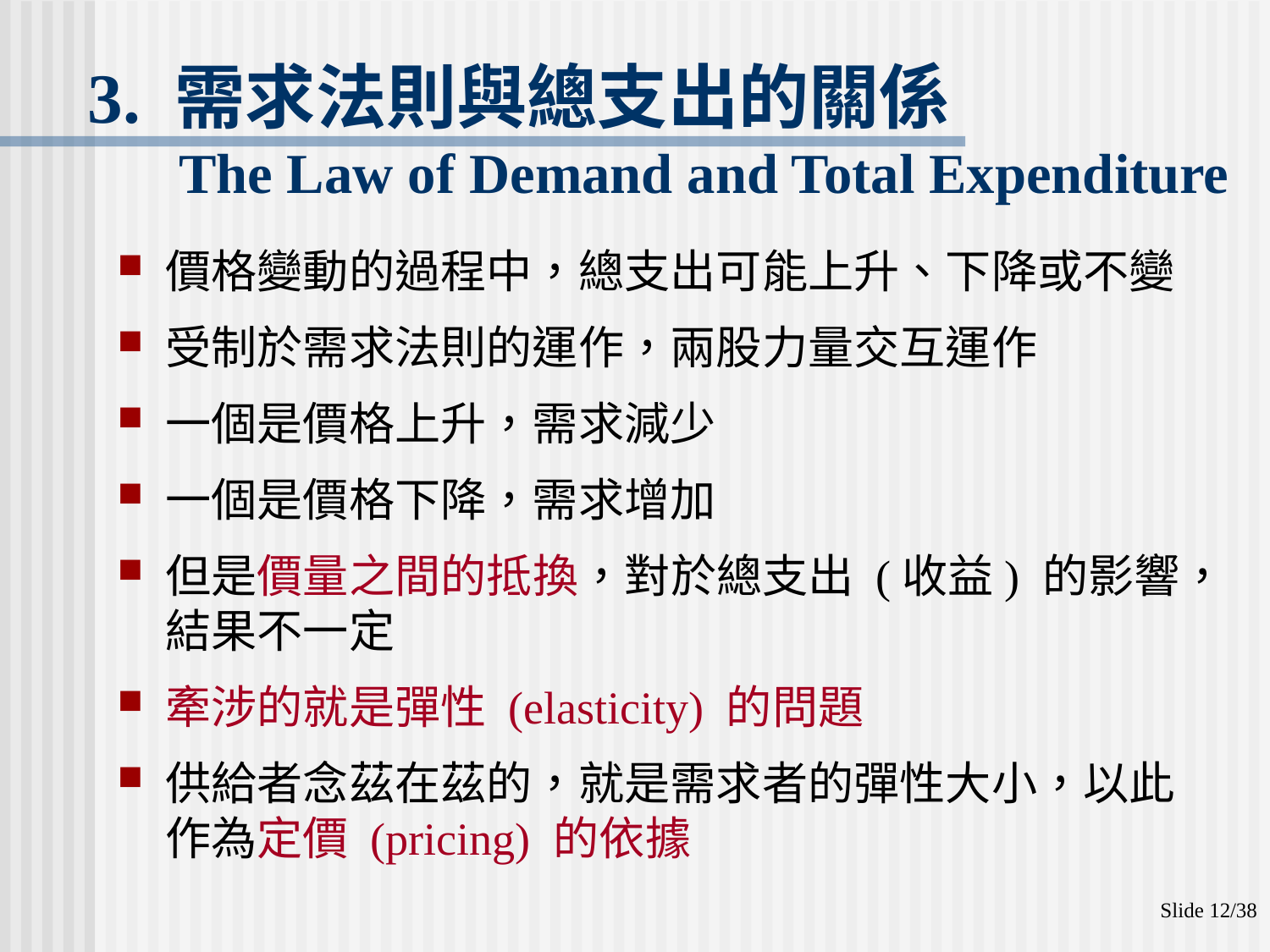

# 3. 需求法則與總支出的關係 The Law of Demand and Total Expenditure
價格變動的過程中，總支出可能上升、下降或不變
受制於需求法則的運作，兩股力量交互運作
一個是價格上升，需求減少
一個是價格下降，需求增加
但是價量之間的抵換，對於總支出 (收益) 的影響，結果不一定
牽涉的就是彈性 (elasticity) 的問題
供給者念茲在茲的，就是需求者的彈性大小，以此作為定價 (pricing) 的依據

Slide 12/38